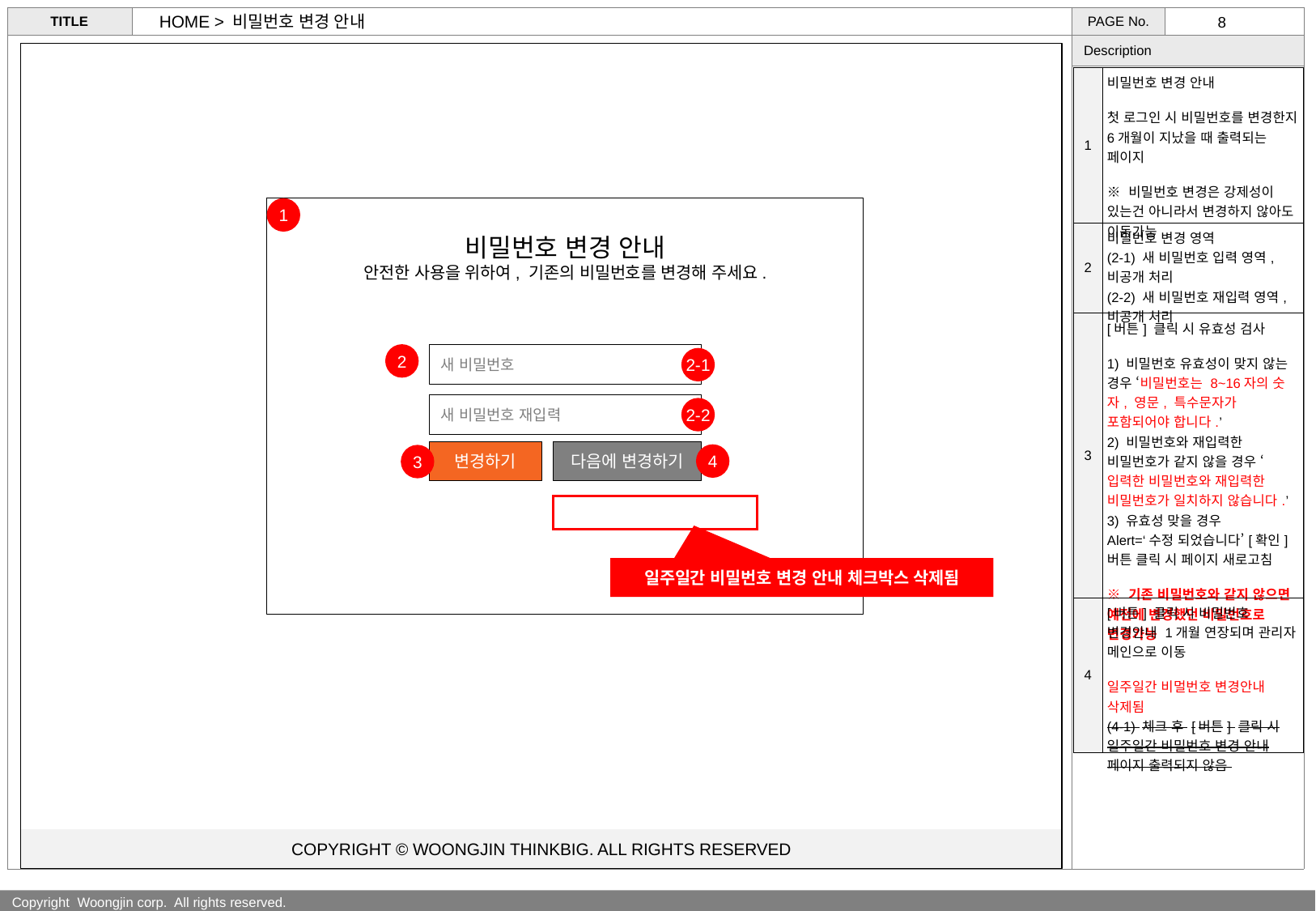

# 준비중
HOME > 비밀번호 변경 안내

<
| 1 | 비밀번호 변경 안내 첫 로그인 시 비밀번호를 변경한지 6개월이 지났을 때 출력되는 페이지 ※ 비밀번호 변경은 강제성이 있는건 아니라서 변경하지 않아도 이동가능 |
| --- | --- |
| 2 | 비밀번호 변경 영역 (2-1) 새 비밀번호 입력 영역, 비공개 처리 (2-2) 새 비밀번호 재입력 영역, 비공개 처리 |
| 3 | [버튼] 클릭 시 유효성 검사 1) 비밀번호 유효성이 맞지 않는 경우 ‘비밀번호는 8~16자의 숫자, 영문, 특수문자가 포함되어야 합니다.’ 2) 비밀번호와 재입력한 비밀번호가 같지 않을 경우 ‘입력한 비밀번호와 재입력한 비밀번호가 일치하지 않습니다.’ 3) 유효성 맞을 경우 Alert=‘수정 되었습니다’[확인] 버튼 클릭 시 페이지 새로고침 ※ 기존 비밀번호와 같지 않으면 예전에 변경했던 비밀번호로 변경가능 |
| 4 | [버튼] 클릭 시 비밀번호 변경안내 1개월 연장되며 관리자 메인으로 이동 일주일간 비멀번호 변경안내 삭제됨 (4-1) 체크 후 [버튼] 클릭 시 일주일간 비밀번호 변경 안내 페이지 출력되지 않음 |
1

비밀번호 변경 안내
안전한 사용을 위하여, 기존의 비밀번호를 변경해 주세요.

2
새 비밀번호
2-1
새 비밀번호 재입력
2-2
변경하기
다음에 변경하기
4
3

일주일간 비밀번호 변경 안내 체크박스 삭제됨
COPYRIGHT © WOONGJIN THINKBIG. ALL RIGHTS RESERVED